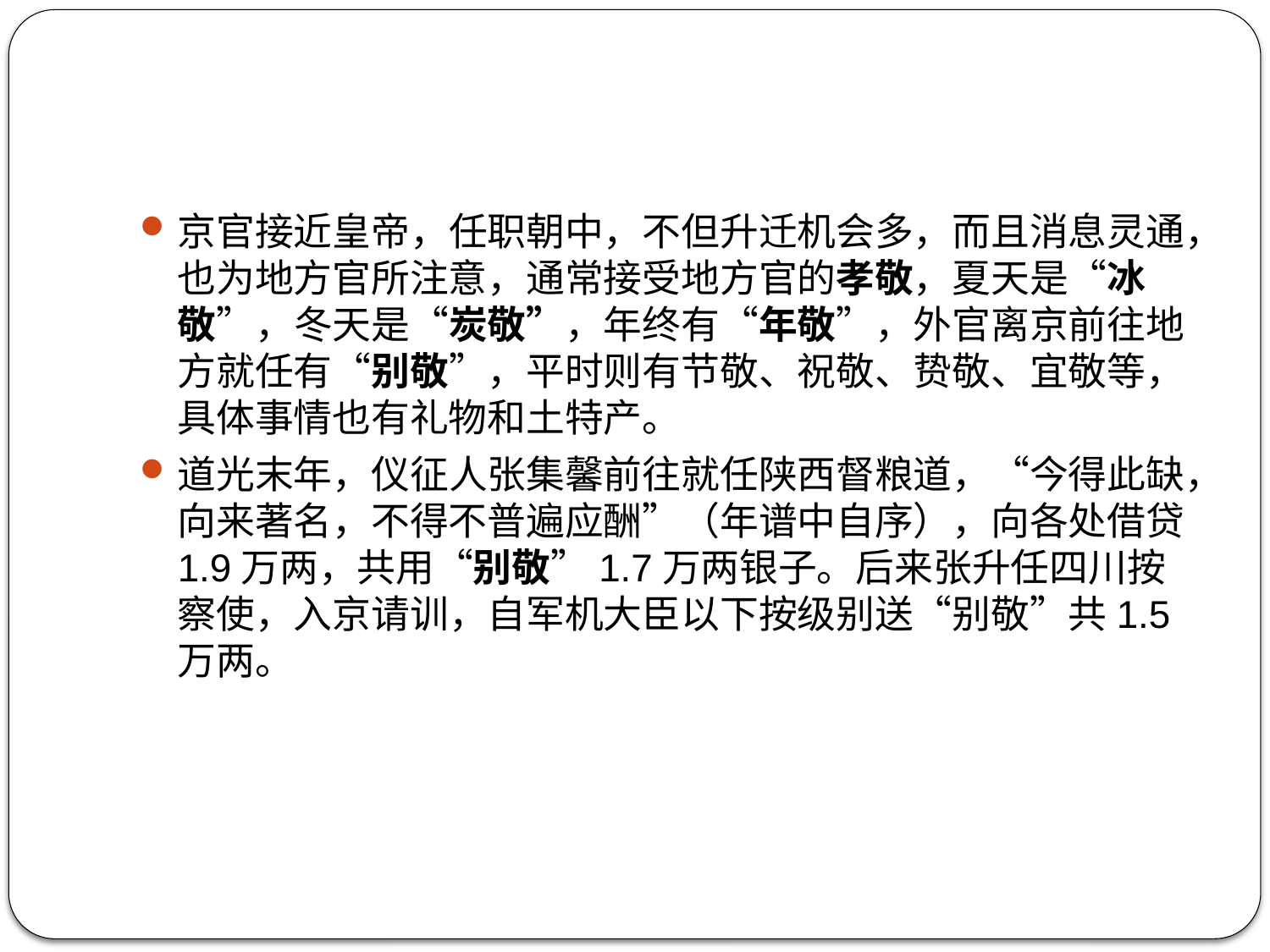

#
京官接近皇帝，任职朝中，不但升迁机会多，而且消息灵通，也为地方官所注意，通常接受地方官的孝敬，夏天是“冰敬”，冬天是“炭敬”，年终有“年敬”，外官离京前往地方就任有“别敬”，平时则有节敬、祝敬、贽敬、宜敬等，具体事情也有礼物和土特产。
道光末年，仪征人张集馨前往就任陕西督粮道，“今得此缺，向来著名，不得不普遍应酬”（年谱中自序），向各处借贷1.9万两，共用“别敬”1.7万两银子。后来张升任四川按察使，入京请训，自军机大臣以下按级别送“别敬”共1.5万两。